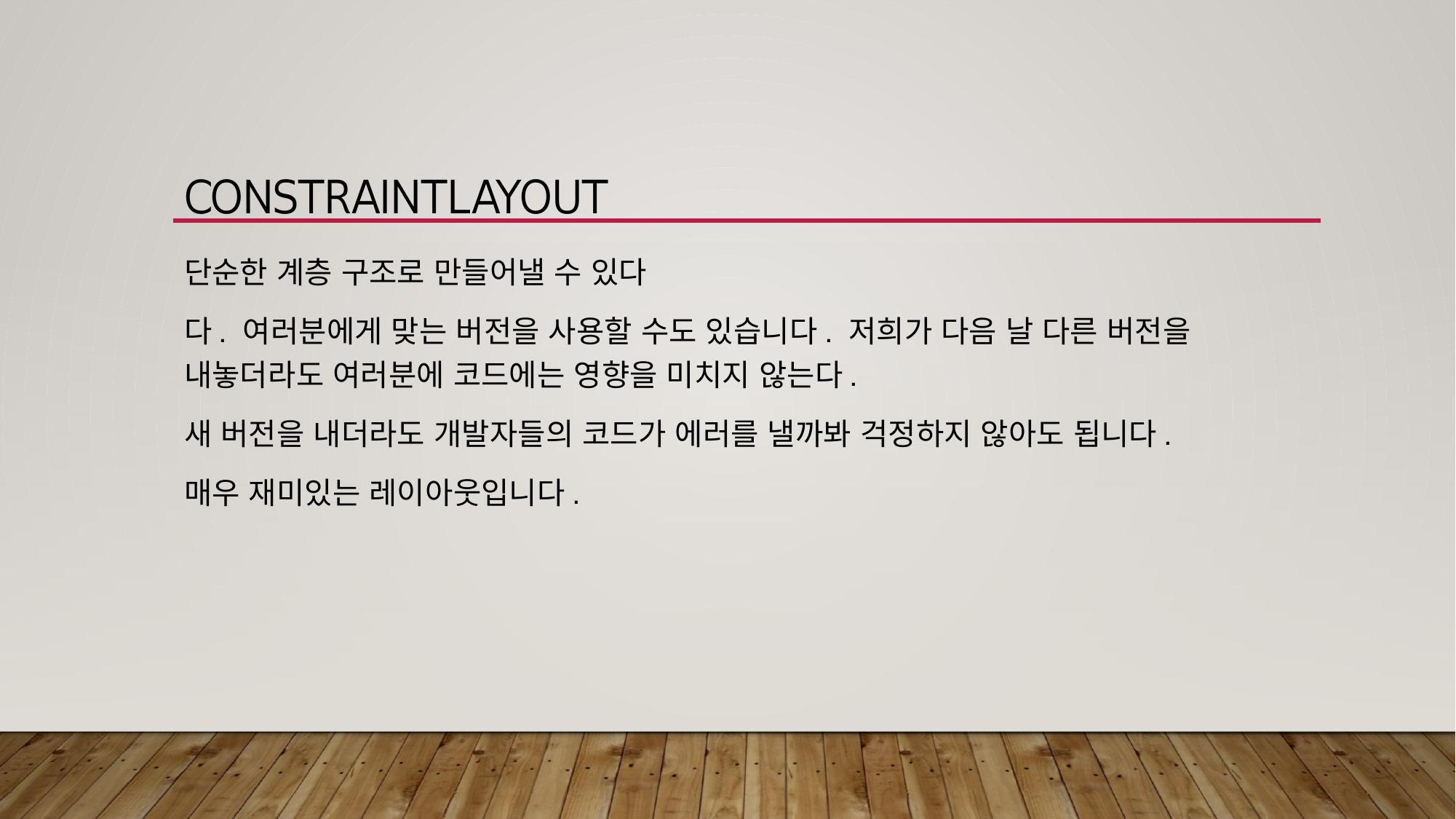

# ConstraintLayout
단순한 계층 구조로 만들어낼 수 있다
다. 여러분에게 맞는 버전을 사용할 수도 있습니다. 저희가 다음 날 다른 버전을 내놓더라도 여러분에 코드에는 영향을 미치지 않는다.
새 버전을 내더라도 개발자들의 코드가 에러를 낼까봐 걱정하지 않아도 됩니다.
매우 재미있는 레이아웃입니다.